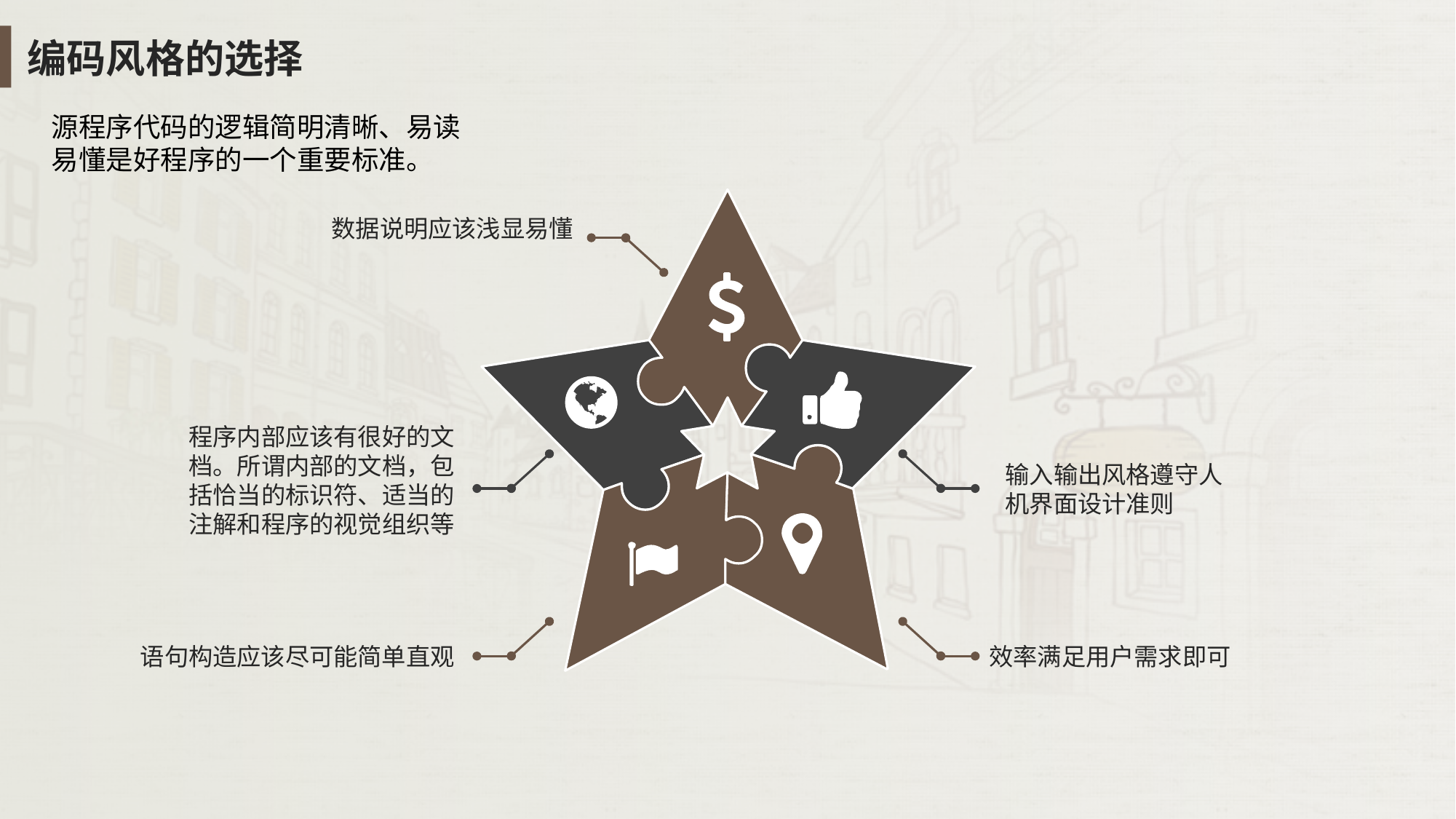

编码风格的选择
源程序代码的逻辑简明清晰、易读易懂是好程序的一个重要标准。

数据说明应该浅显易懂

程序内部应该有很好的文档。所谓内部的文档，包括恰当的标识符、适当的注解和程序的视觉组织等

输入输出风格遵守人机界面设计准则

效率满足用户需求即可
语句构造应该尽可能简单直观